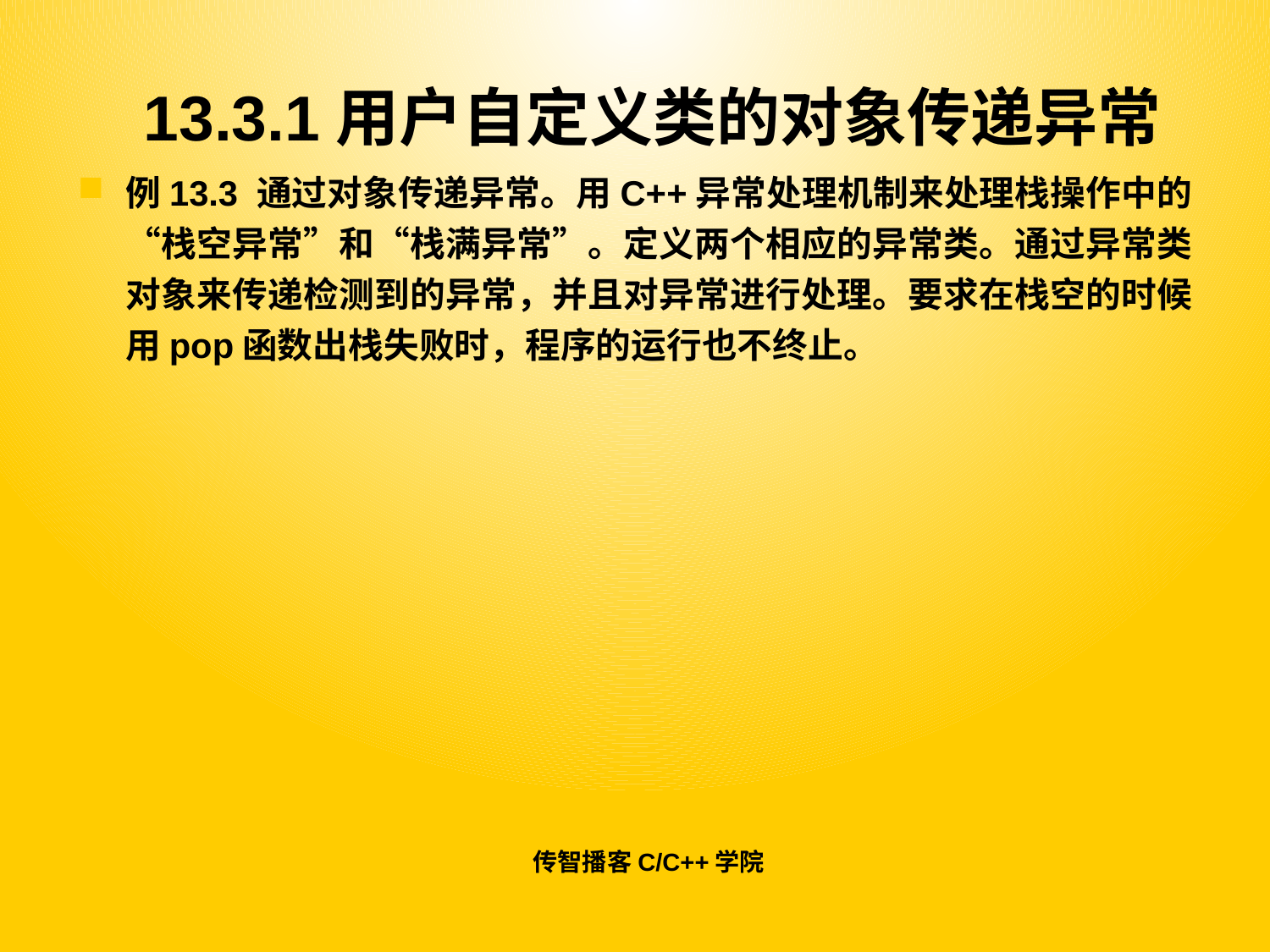

# 13.3.1用户自定义类的对象传递异常
例13.3 通过对象传递异常。用C++异常处理机制来处理栈操作中的“栈空异常”和“栈满异常”。定义两个相应的异常类。通过异常类对象来传递检测到的异常，并且对异常进行处理。要求在栈空的时候用pop函数出栈失败时，程序的运行也不终止。

传智播客C/C++学院